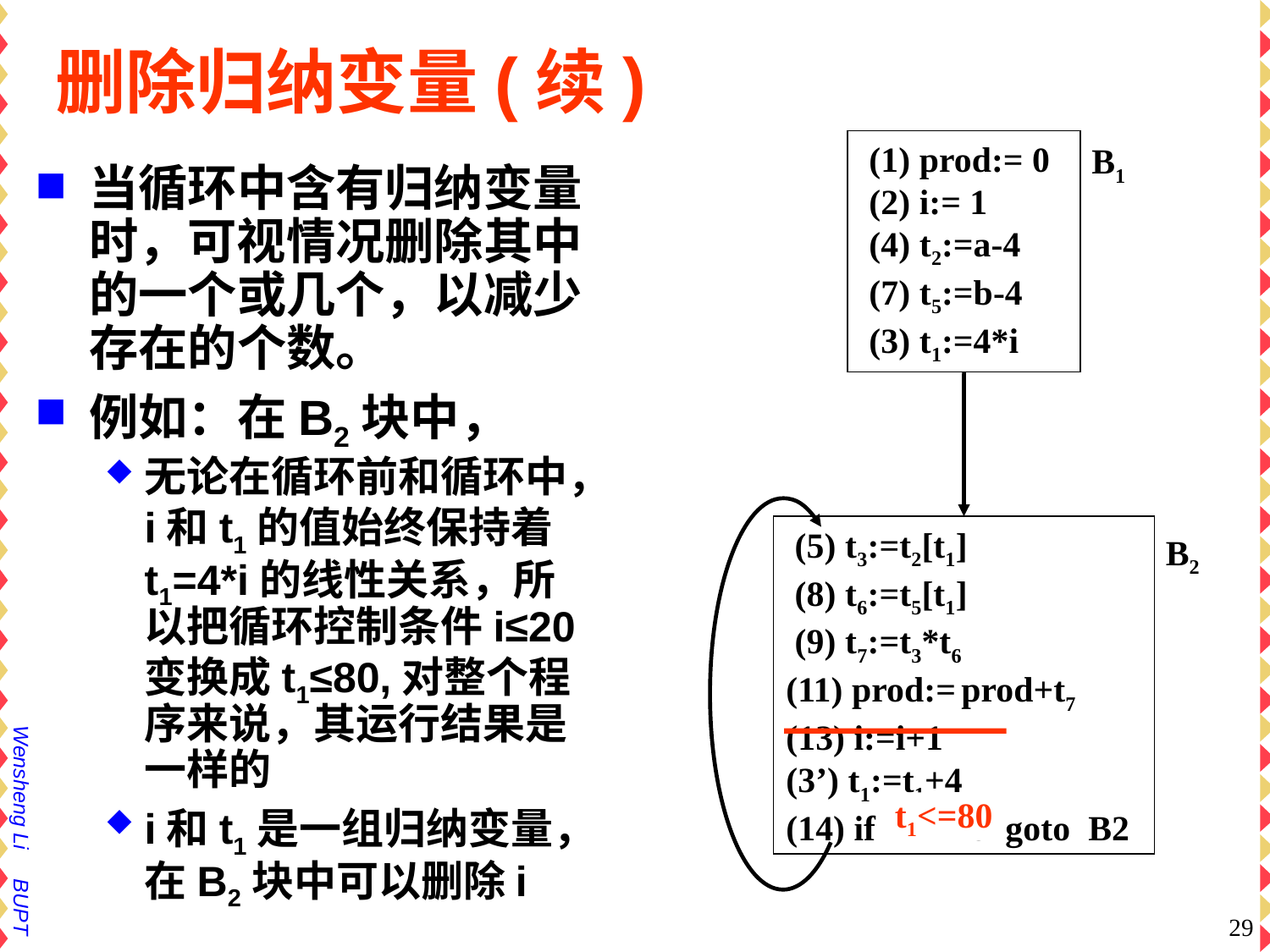

# 删除归纳变量(续)
 (1) prod:= 0
 (2) i:= 1
 (4) t2:=a-4
 (7) t5:=b-4
 (3) t1:=4*i
B1

 (5) t3:=t2[t1]
 (8) t6:=t5[t1]
 (9) t7:=t3*t6
(11) prod:= prod+t7
(13) i:=i+1
(3’) t1:=t1+4
(14) if   i<=20  goto  B2
B2
当循环中含有归纳变量时，可视情况删除其中的一个或几个，以减少存在的个数。
例如：在B2块中，
无论在循环前和循环中，i和t1的值始终保持着t1=4*i的线性关系，所以把循环控制条件i≤20变换成t1≤80,对整个程序来说，其运行结果是一样的
i和t1是一组归纳变量，在B2块中可以删除i

 t1<=80
29